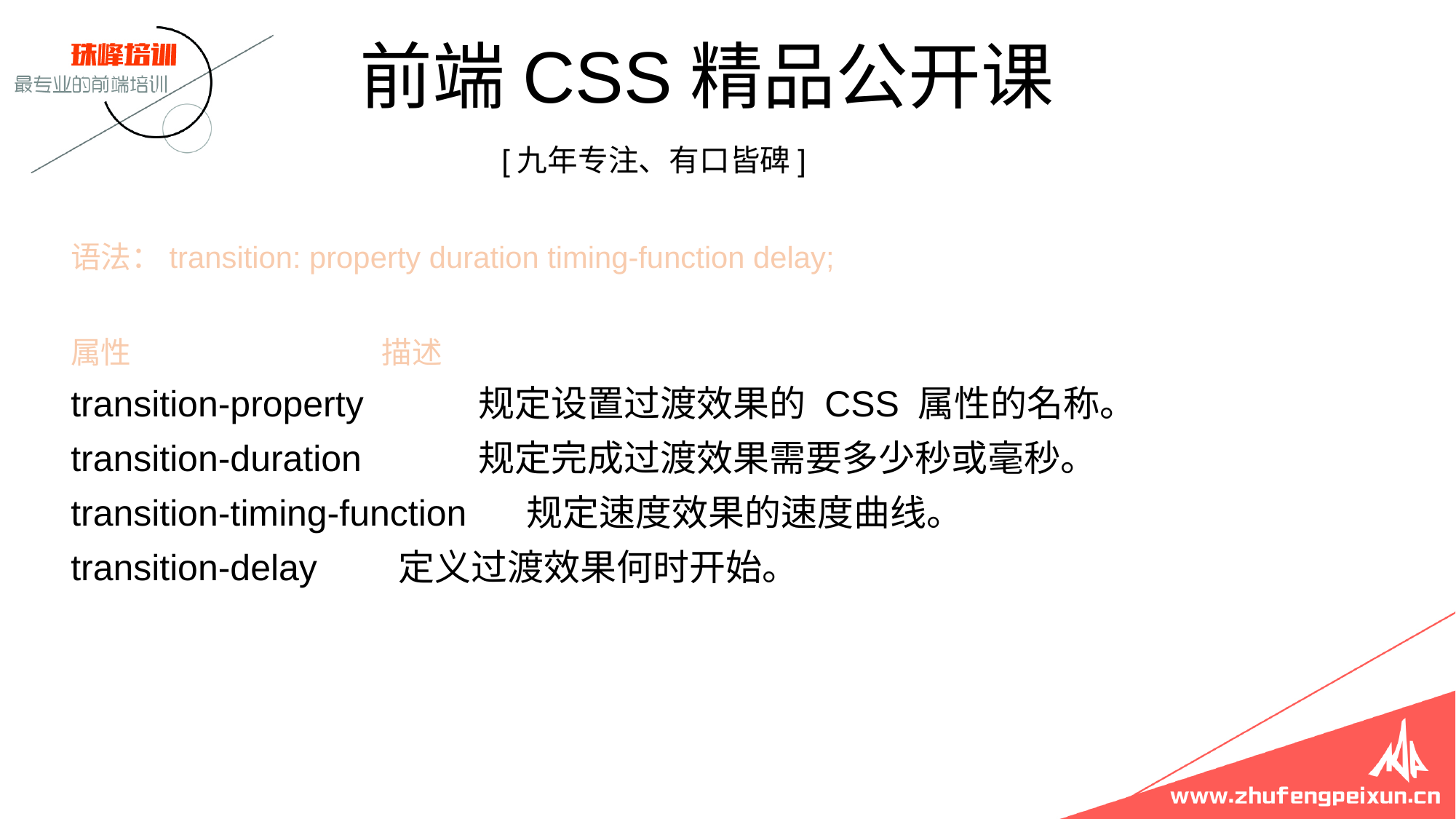

# 前端CSS精品公开课
[九年专注、有口皆碑]

语法：transition: property duration timing-function delay;

属性	                              描述
transition-property	       规定设置过渡效果的 CSS 属性的名称。
transition-duration	       规定完成过渡效果需要多少秒或毫秒。
transition-timing-function	 规定速度效果的速度曲线。
transition-delay	定义过渡效果何时开始。